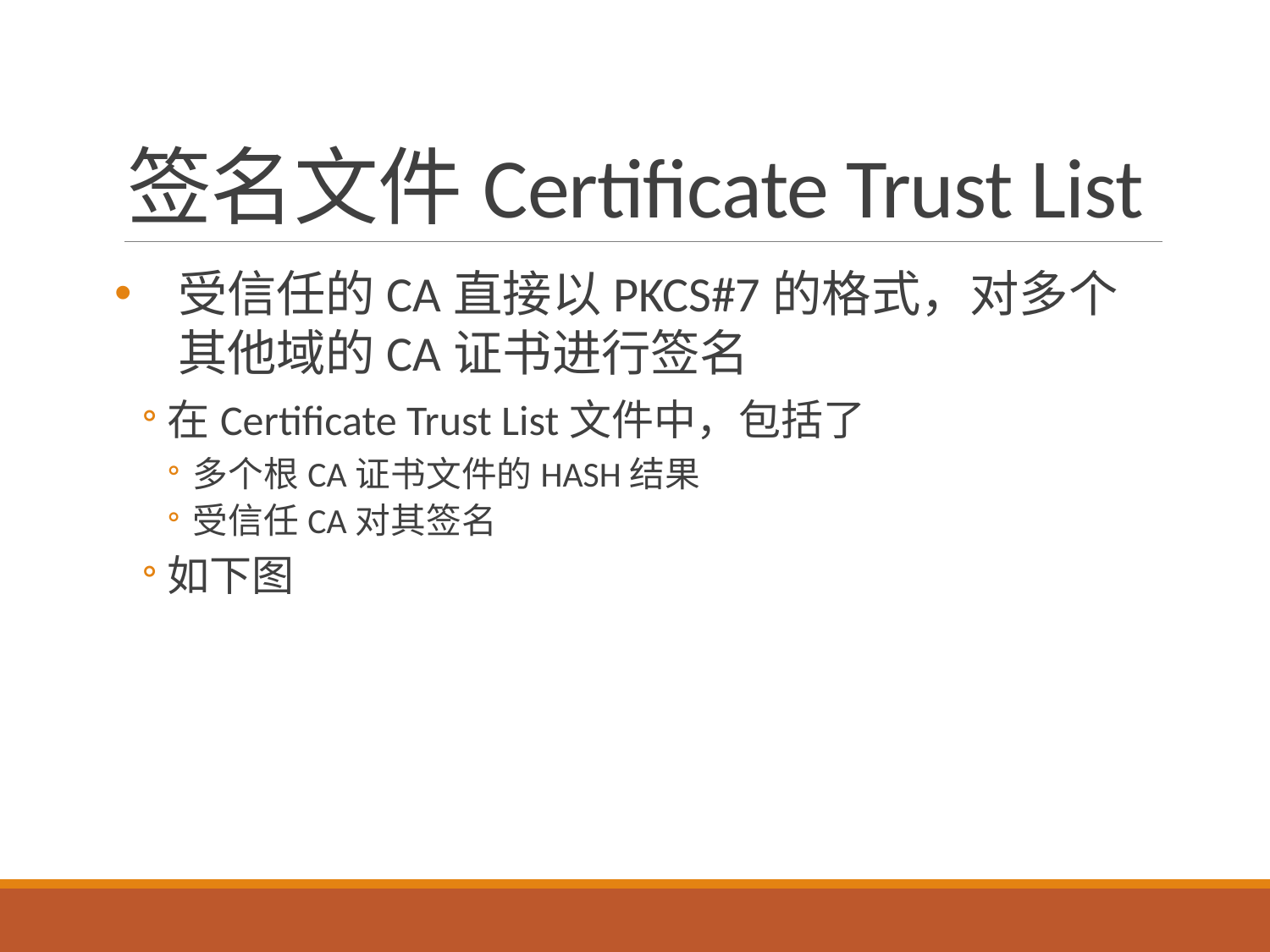

# 签名文件Certificate Trust List
受信任的CA直接以PKCS#7的格式，对多个其他域的CA证书进行签名
在Certificate Trust List文件中，包括了
多个根CA证书文件的HASH结果
受信任CA对其签名
如下图

57